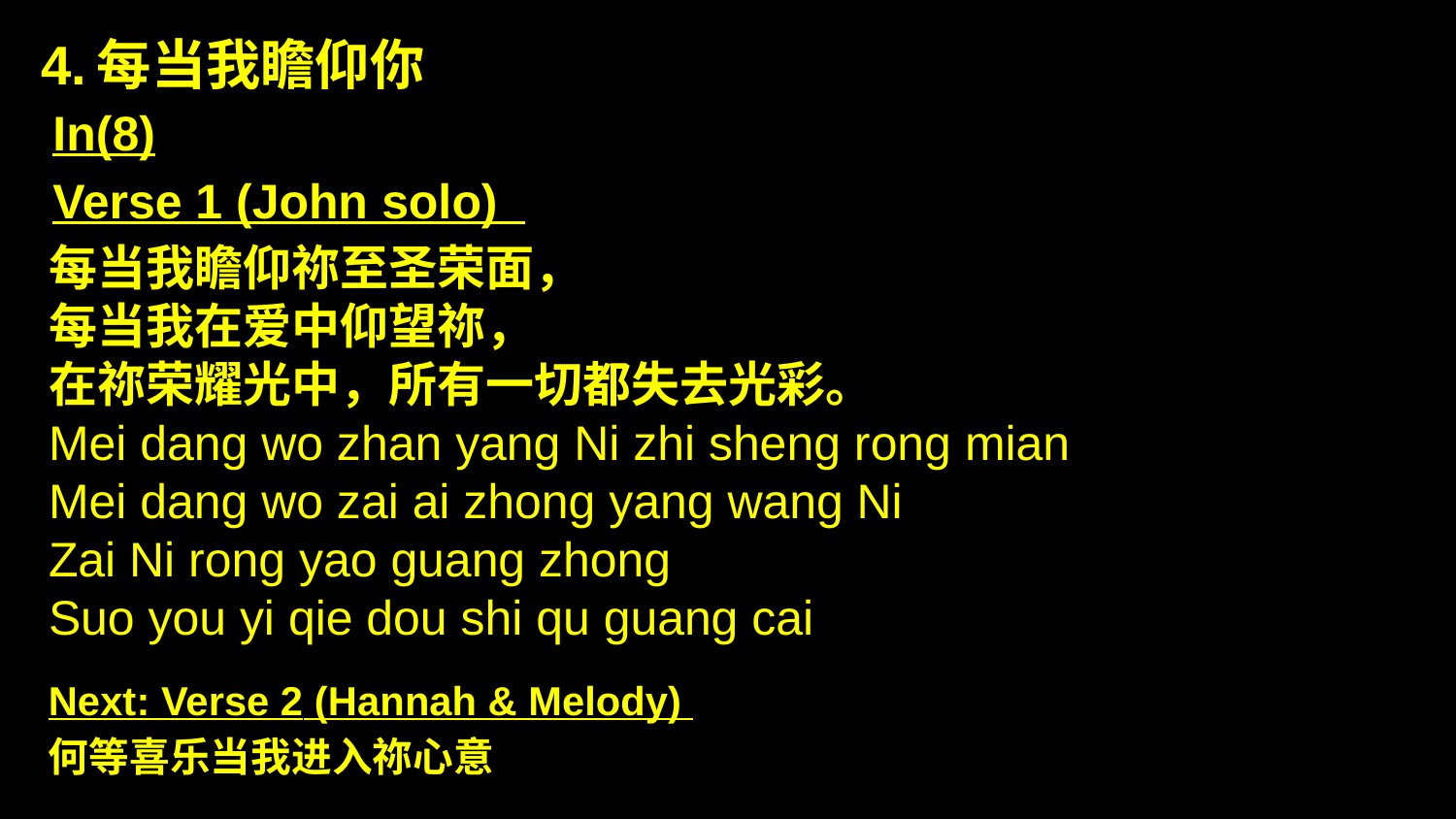

# 4.每当我瞻仰你
In(8)

Verse 1 (John solo)
每当我瞻仰祢至圣荣面，
每当我在爱中仰望祢，
在祢荣耀光中，所有一切都失去光彩。
Mei dang wo zhan yang Ni zhi sheng rong mian
Mei dang wo zai ai zhong yang wang Ni
Zai Ni rong yao guang zhong
Suo you yi qie dou shi qu guang cai

Next: Verse 2 (Hannah & Melody)
何等喜乐当我进入祢心意
1